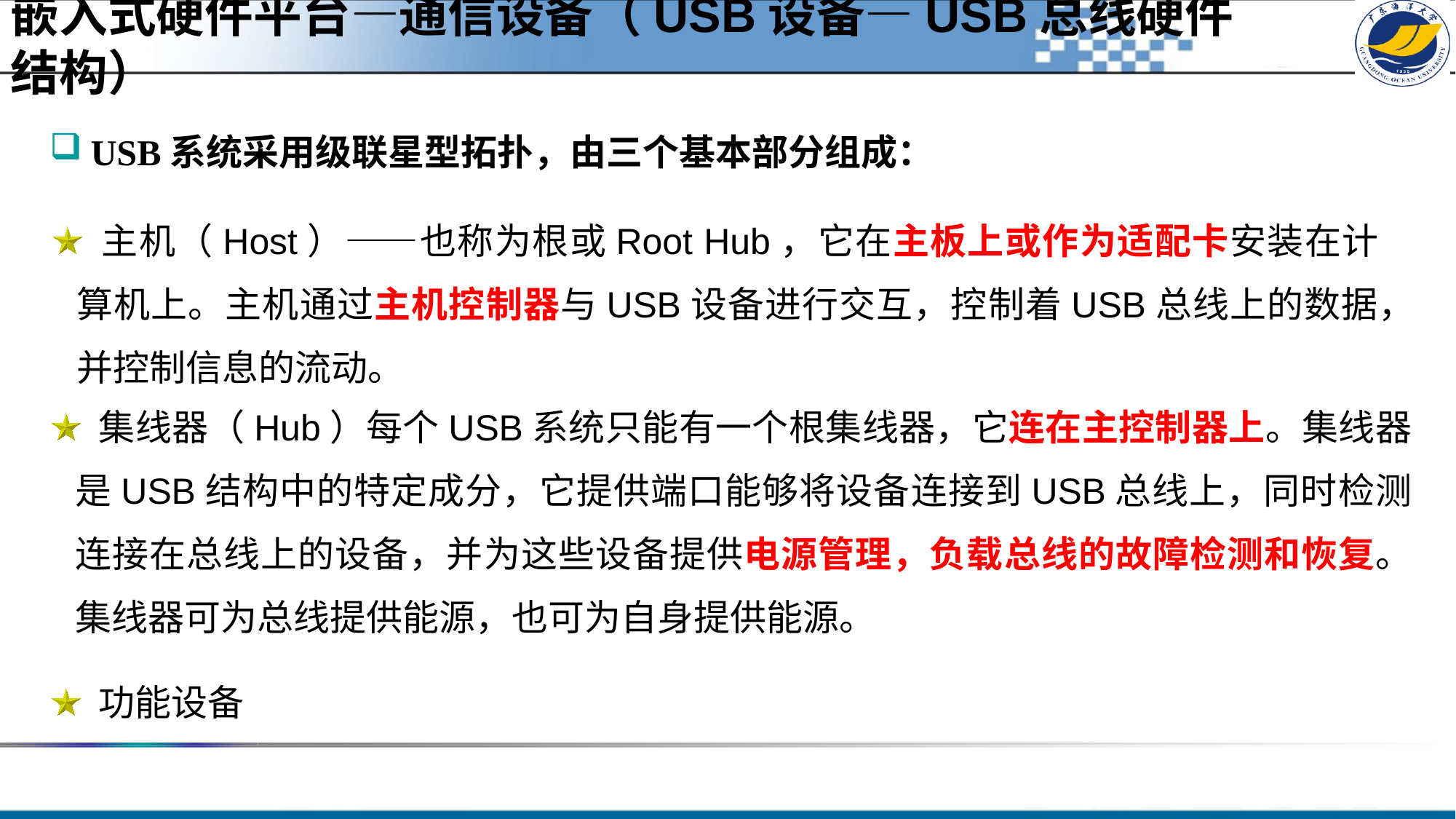

嵌入式硬件平台—通信设备（USB设备—USB总线硬件结构）
#
USB系统采用级联星型拓扑，由三个基本部分组成：
 主机（Host）——也称为根或Root Hub，它在主板上或作为适配卡安装在计算机上。主机通过主机控制器与USB设备进行交互，控制着USB总线上的数据，并控制信息的流动。
 集线器（Hub）每个USB系统只能有一个根集线器，它连在主控制器上。集线器是USB结构中的特定成分，它提供端口能够将设备连接到USB总线上，同时检测连接在总线上的设备，并为这些设备提供电源管理，负载总线的故障检测和恢复。集线器可为总线提供能源，也可为自身提供能源。
 功能设备
112